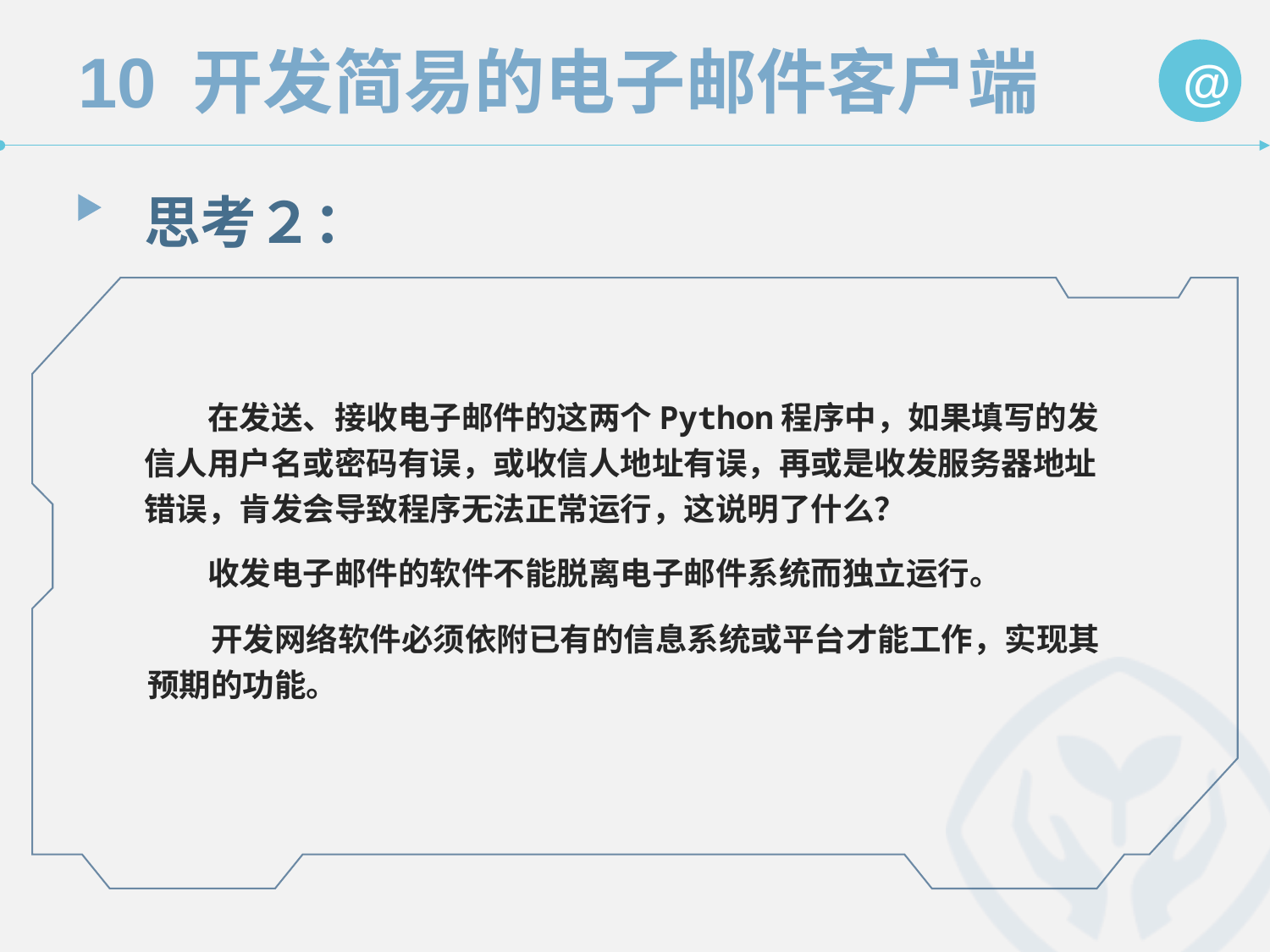

思考２：

　　在发送、接收电子邮件的这两个Python程序中，如果填写的发信人用户名或密码有误，或收信人地址有误，再或是收发服务器地址错误，肯发会导致程序无法正常运行，这说明了什么？
　　收发电子邮件的软件不能脱离电子邮件系统而独立运行。
　　开发网络软件必须依附已有的信息系统或平台才能工作，实现其预期的功能。